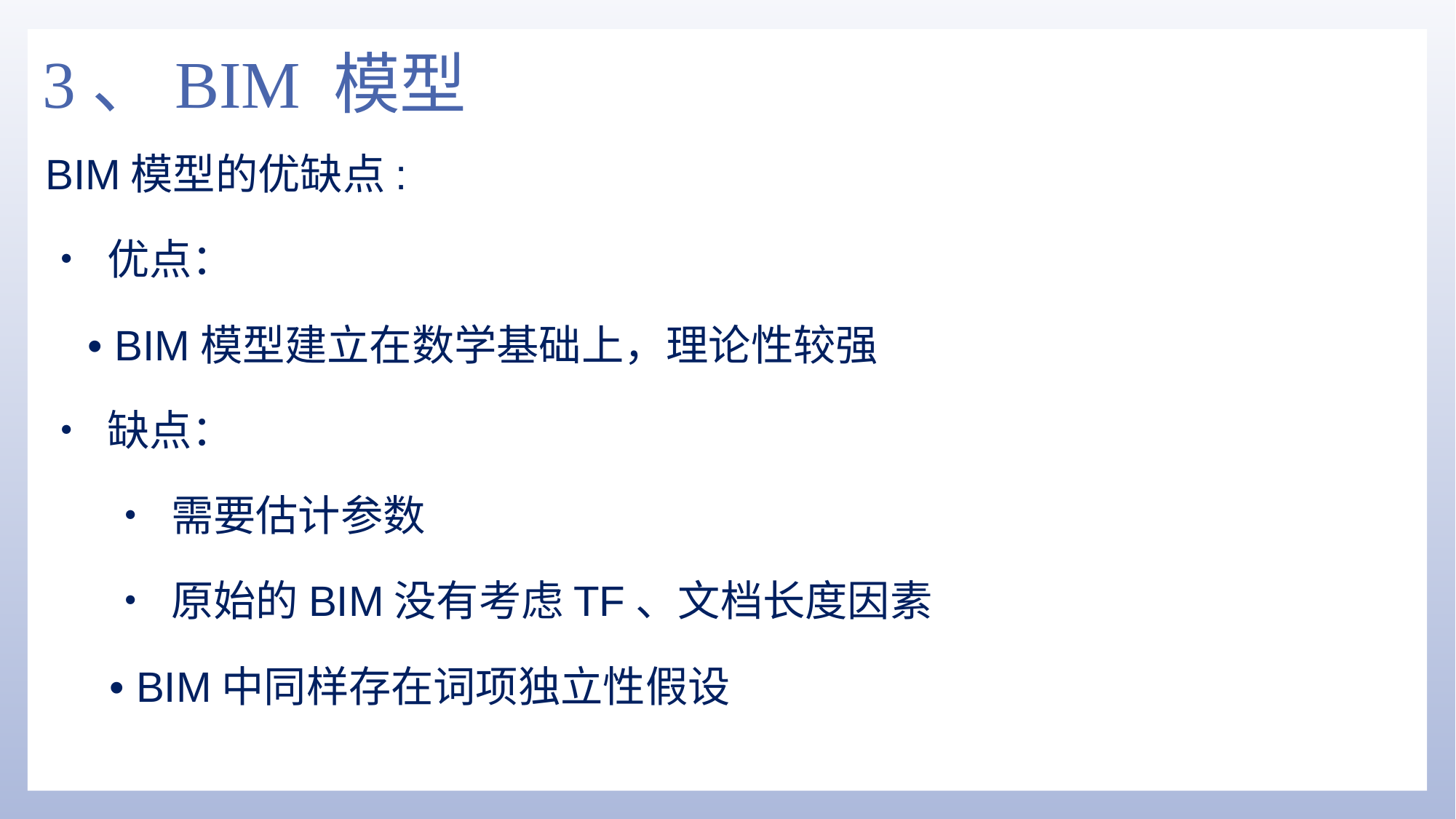

# 3、BIM 模型
BIM模型的优缺点:
• 优点：
• BIM模型建立在数学基础上，理论性较强
• 缺点：
• 需要估计参数
• 原始的BIM没有考虑TF、文档长度因素
• BIM中同样存在词项独立性假设